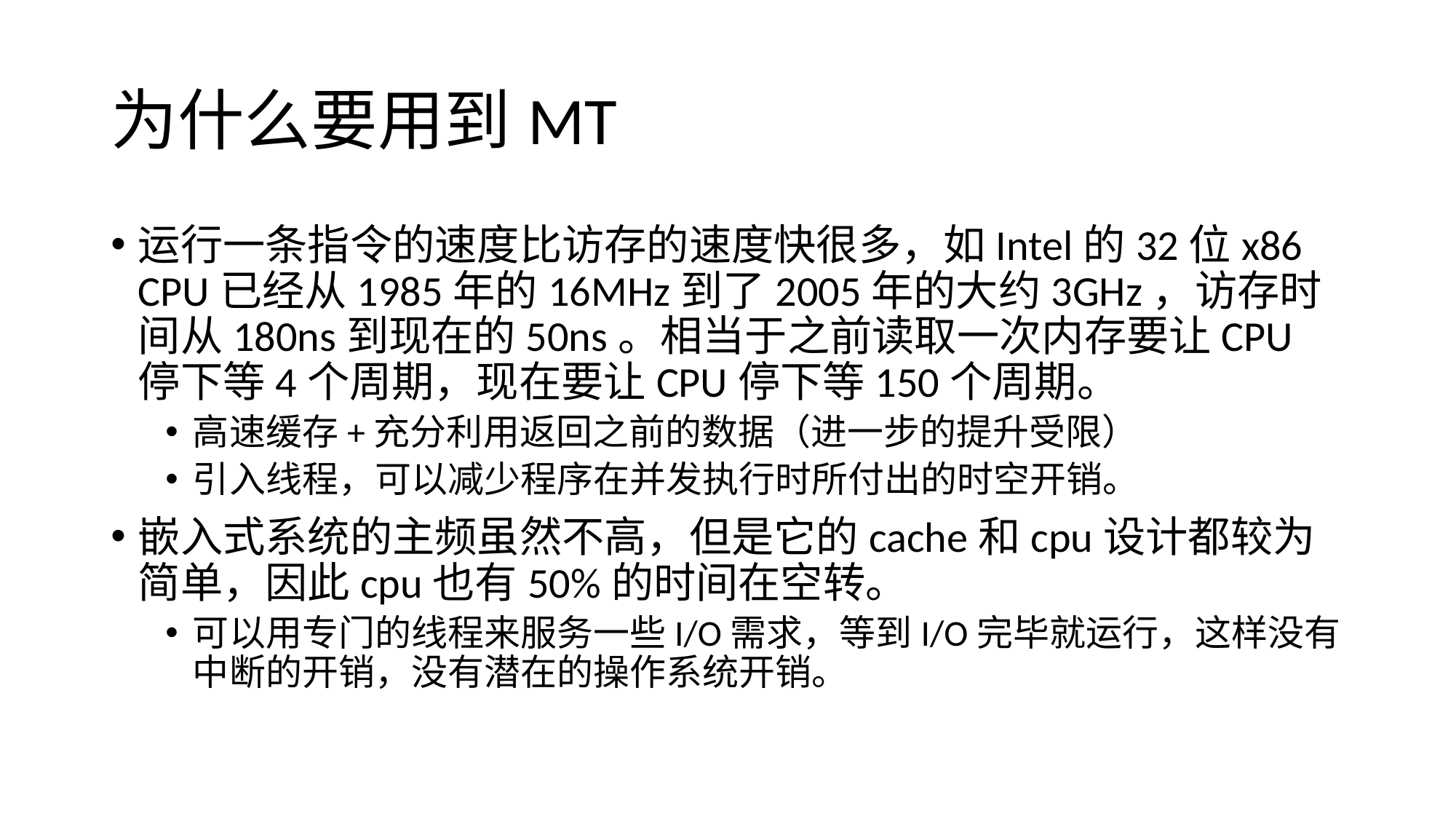

# 为什么要用到MT
运行一条指令的速度比访存的速度快很多，如Intel的32位x86 CPU已经从1985年的16MHz到了2005年的大约3GHz，访存时间从180ns到现在的50ns。相当于之前读取一次内存要让CPU停下等4个周期，现在要让CPU停下等150个周期。
高速缓存+充分利用返回之前的数据（进一步的提升受限）
引入线程，可以减少程序在并发执行时所付出的时空开销。
嵌入式系统的主频虽然不高，但是它的cache和cpu设计都较为简单，因此cpu也有50%的时间在空转。
可以用专门的线程来服务一些I/O需求，等到I/O完毕就运行，这样没有中断的开销，没有潜在的操作系统开销。